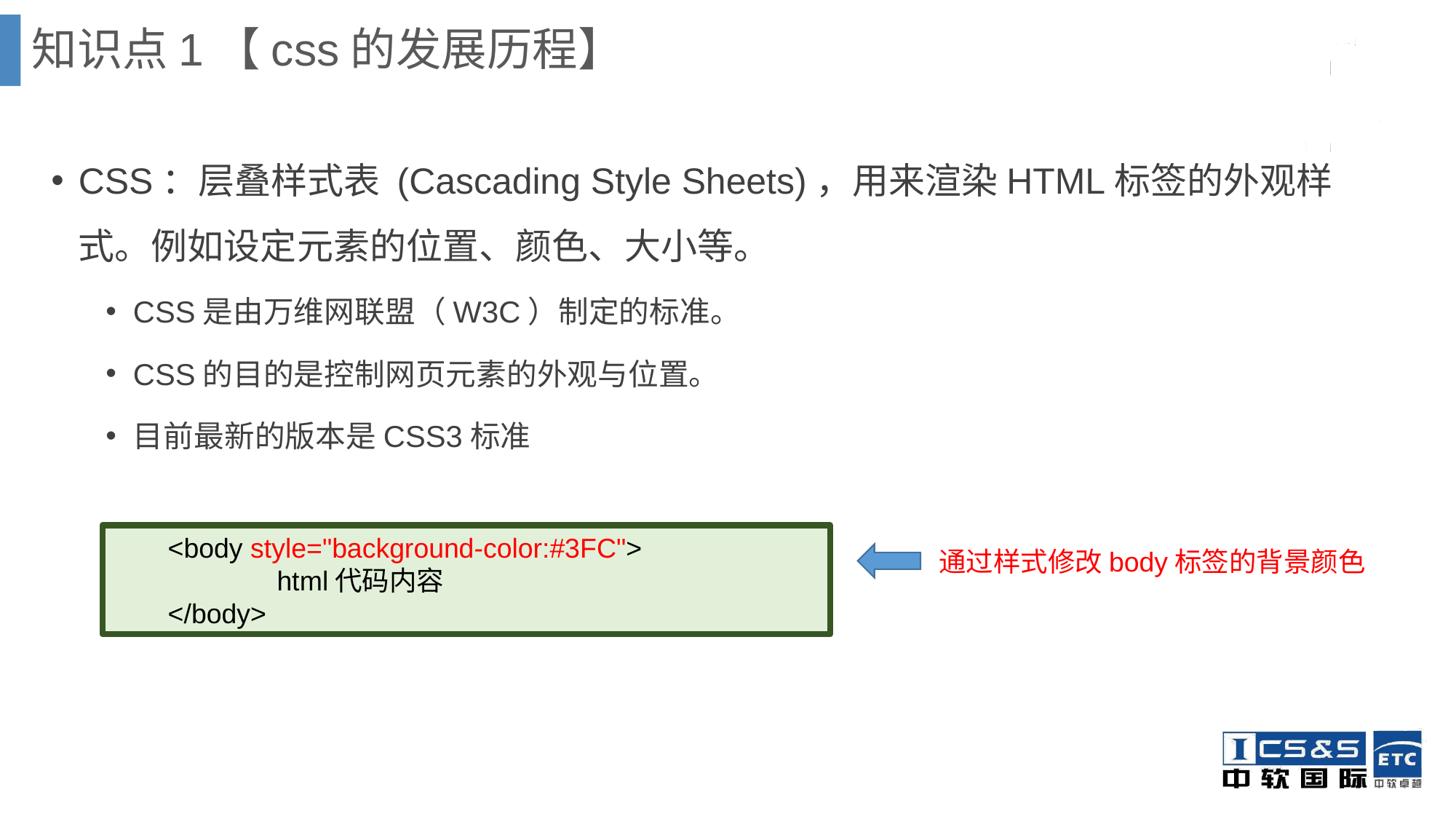

知识点1【css的发展历程】
CSS：层叠样式表 (Cascading Style Sheets)，用来渲染HTML标签的外观样式。例如设定元素的位置、颜色、大小等。
CSS是由万维网联盟（W3C）制定的标准。
CSS的目的是控制网页元素的外观与位置。
目前最新的版本是CSS3标准
<body style="background-color:#3FC">
	html代码内容
</body>
通过样式修改body标签的背景颜色